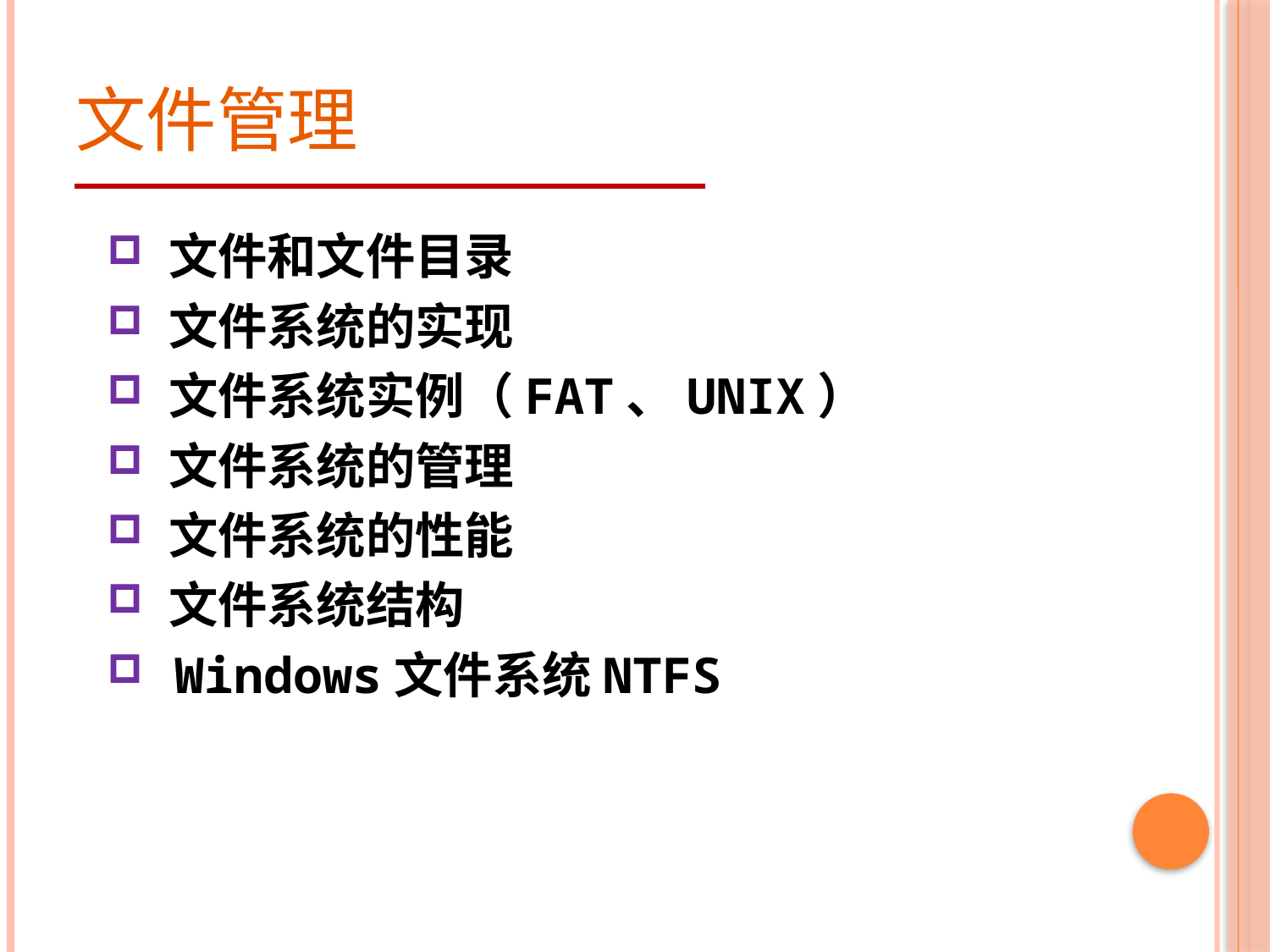

# 文件管理
 文件和文件目录
 文件系统的实现
 文件系统实例（FAT、UNIX）
 文件系统的管理
 文件系统的性能
 文件系统结构
 Windows文件系统NTFS